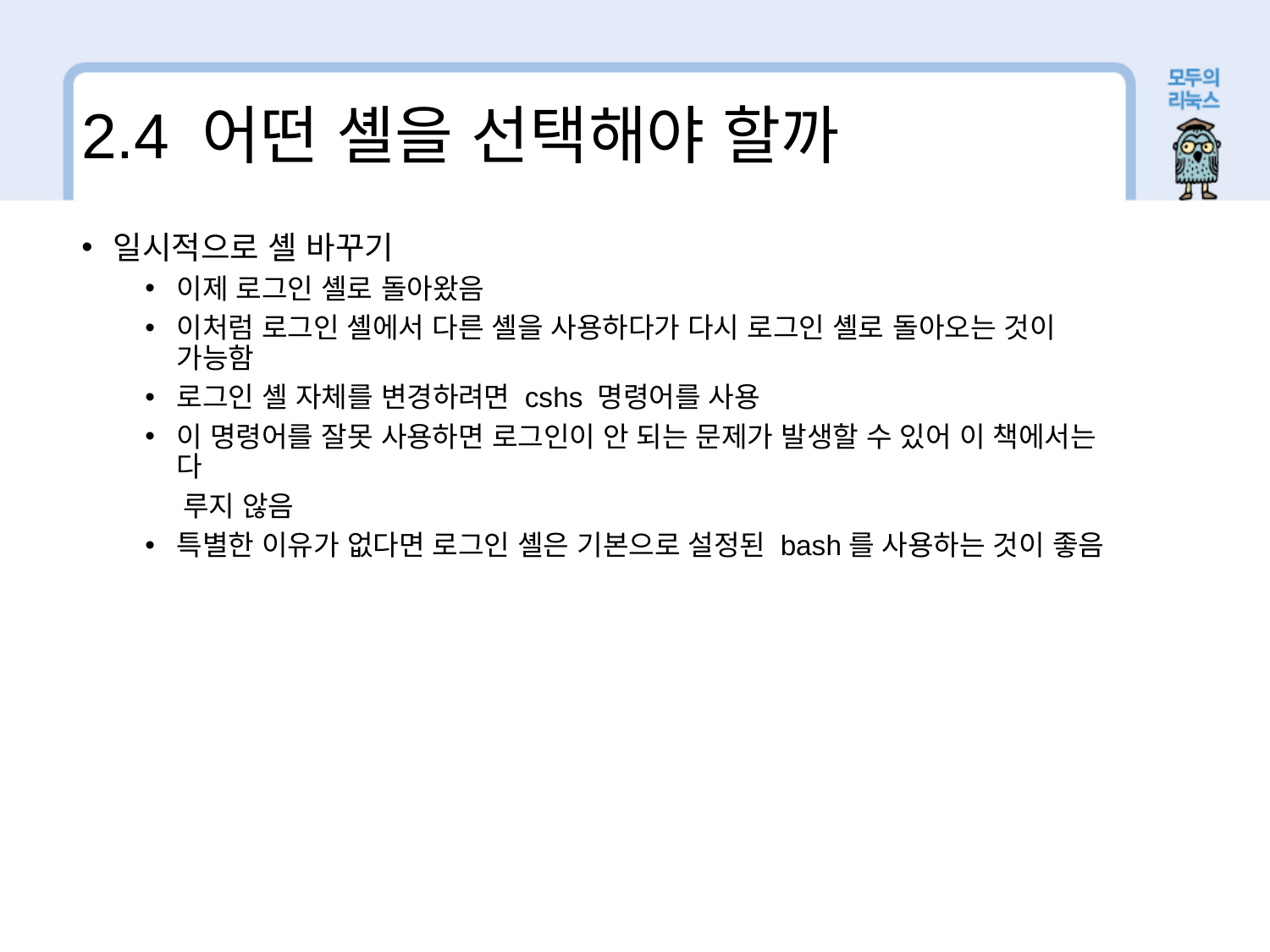

2.4 어떤 셸을 선택해야 할까
일시적으로 셸 바꾸기
이제 로그인 셸로 돌아왔음
이처럼 로그인 셸에서 다른 셸을 사용하다가 다시 로그인 셸로 돌아오는 것이 가능함
로그인 셸 자체를 변경하려면 cshs 명령어를 사용
이 명령어를 잘못 사용하면 로그인이 안 되는 문제가 발생할 수 있어 이 책에서는 다
    루지 않음
특별한 이유가 없다면 로그인 셸은 기본으로 설정된 bash를 사용하는 것이 좋음